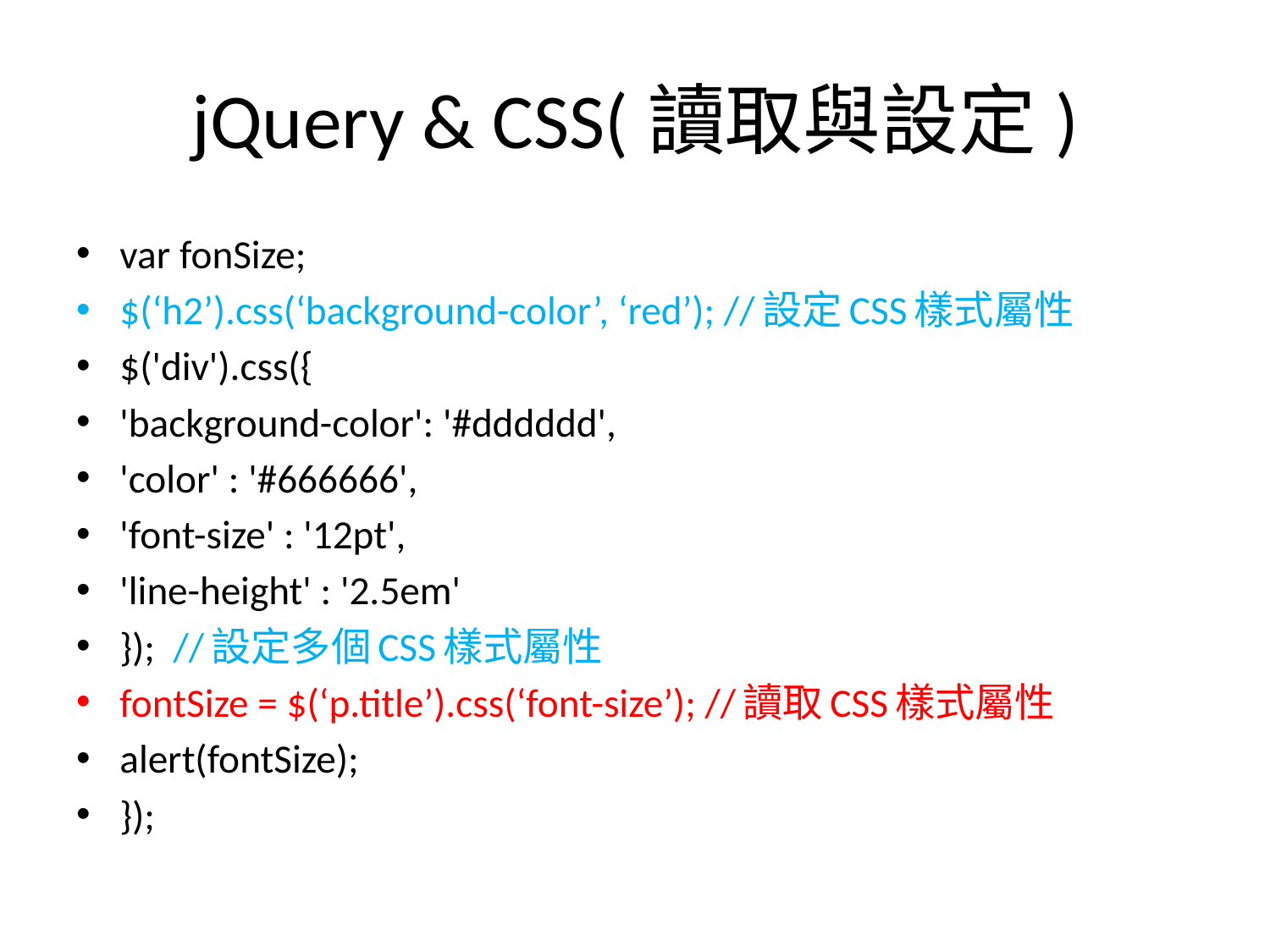

# jQuery & CSS(讀取與設定)
var fonSize;
$(‘h2’).css(‘background-color’, ‘red’); //設定CSS樣式屬性
$('div').css({
'background-color': '#dddddd',
'color' : '#666666',
'font-size' : '12pt',
'line-height' : '2.5em'
});  //設定多個CSS樣式屬性
fontSize = $(‘p.title’).css(‘font-size’); //讀取CSS樣式屬性
alert(fontSize);
});